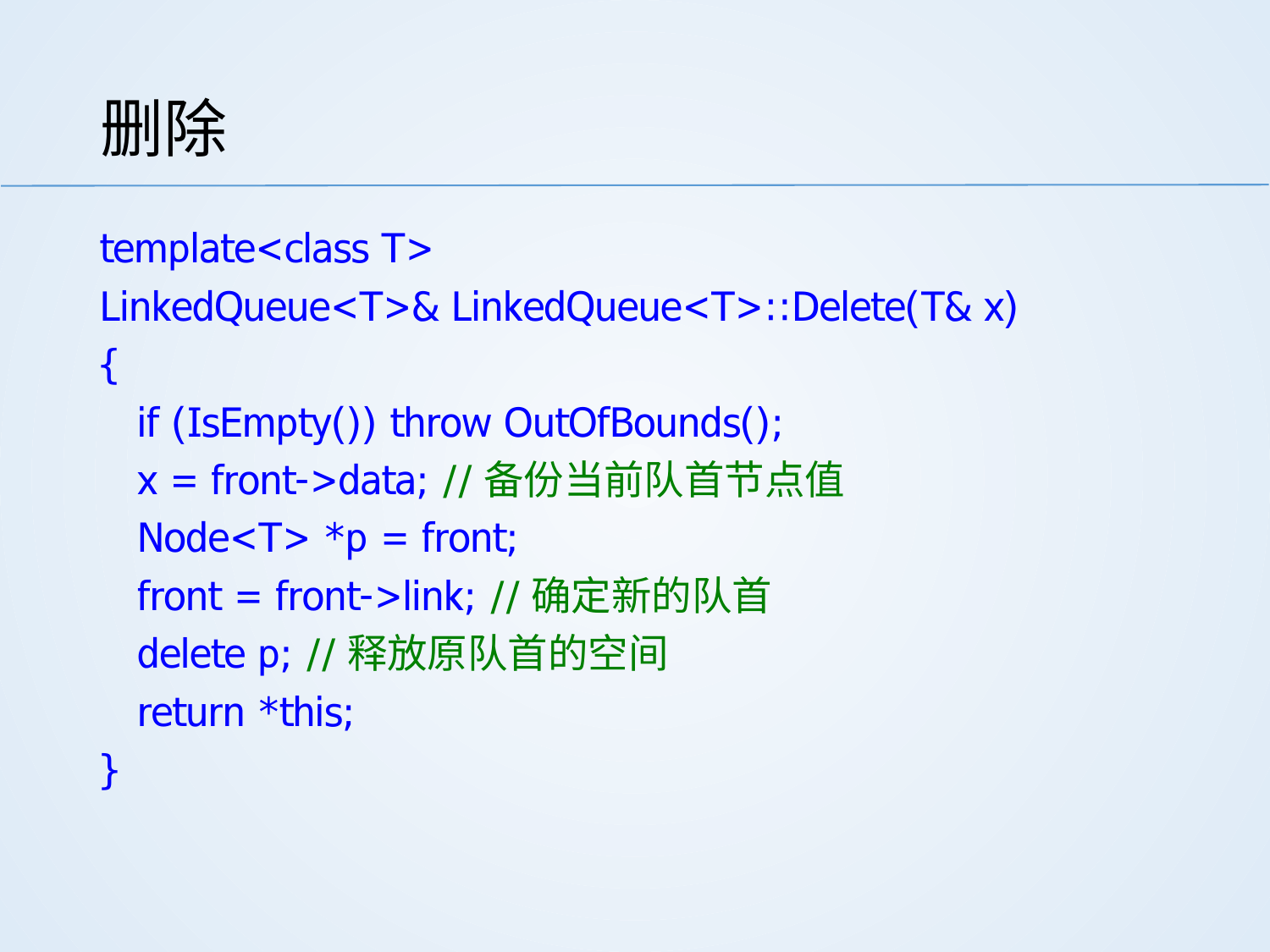

# 删除
template<class T>
LinkedQueue<T>& LinkedQueue<T>::Delete(T& x)
{
   if (IsEmpty()) throw OutOfBounds();
   x = front->data; //备份当前队首节点值
   Node<T> *p = front;
   front = front->link; //确定新的队首
   delete p; //释放原队首的空间
   return *this;
}

31